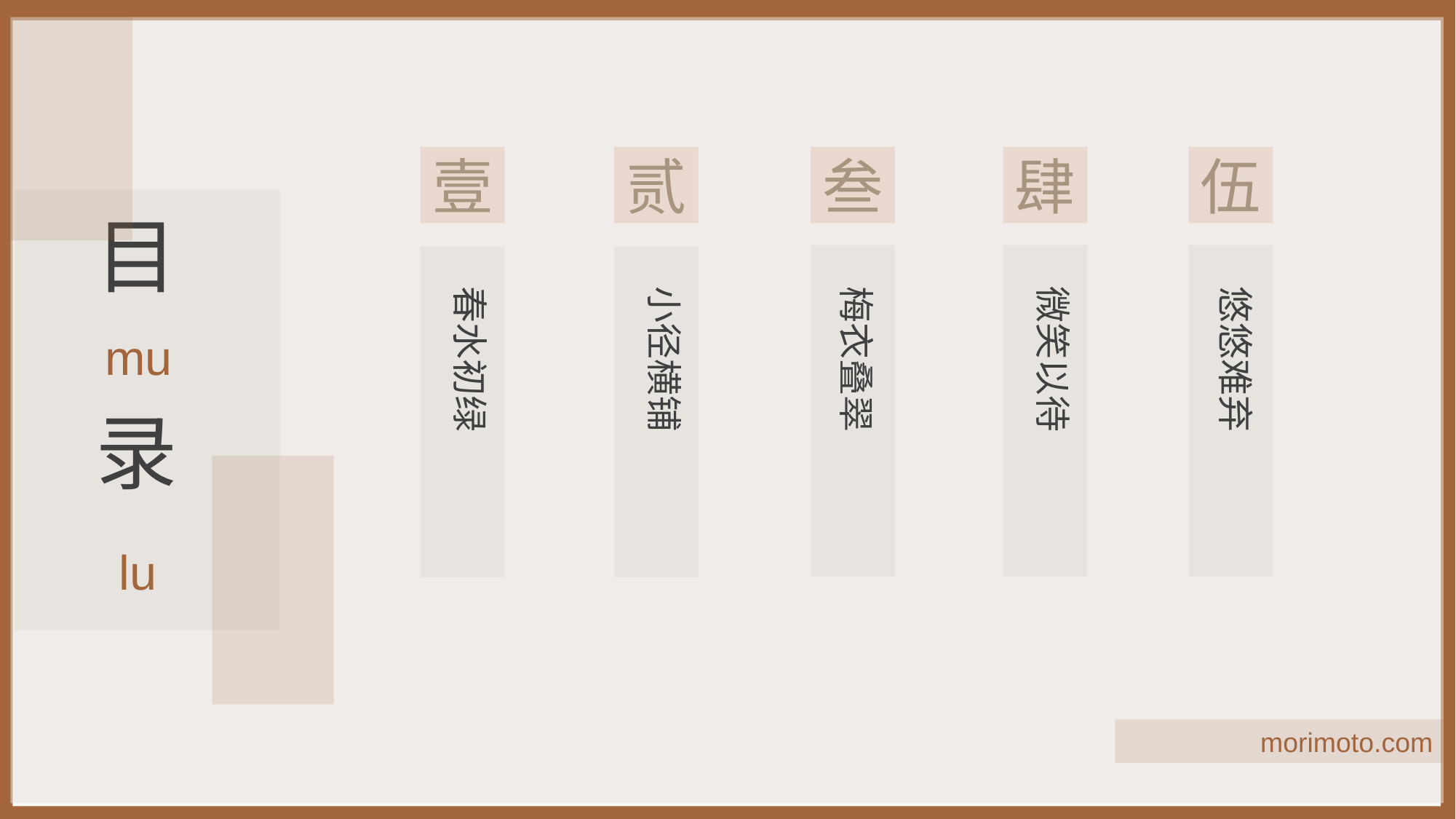

壹
贰
叁
肆
伍

目

录
mu
lu

春水初绿
小径横铺
梅衣叠翠
微笑以待
悠悠难弃

morimoto.com